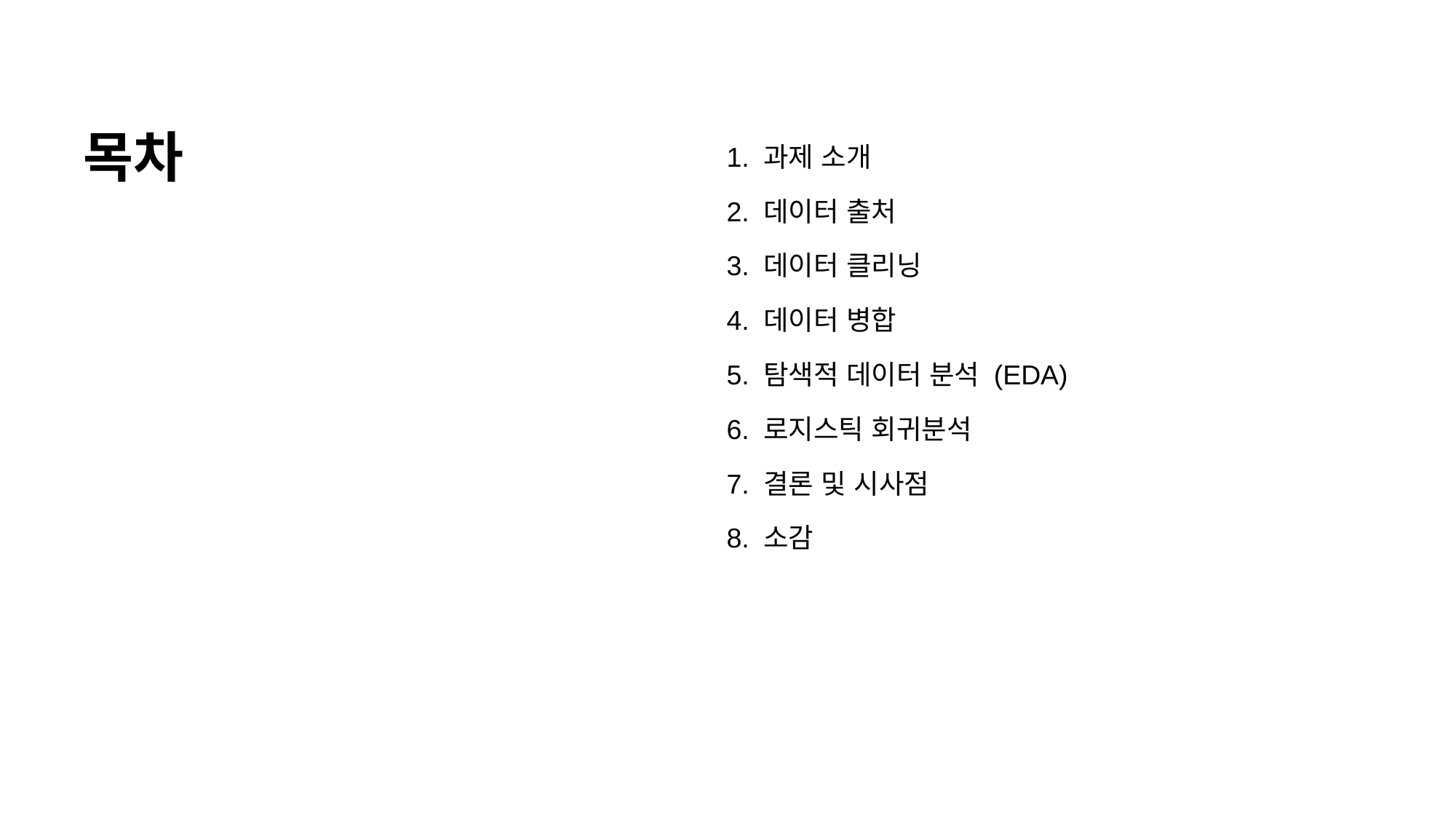

# 목차
1. 과제 소개
2. 데이터 출처
3. 데이터 클리닝
4. 데이터 병합
5. 탐색적 데이터 분석 (EDA)
6. 로지스틱 회귀분석
7. 결론 및 시사점
8. 소감